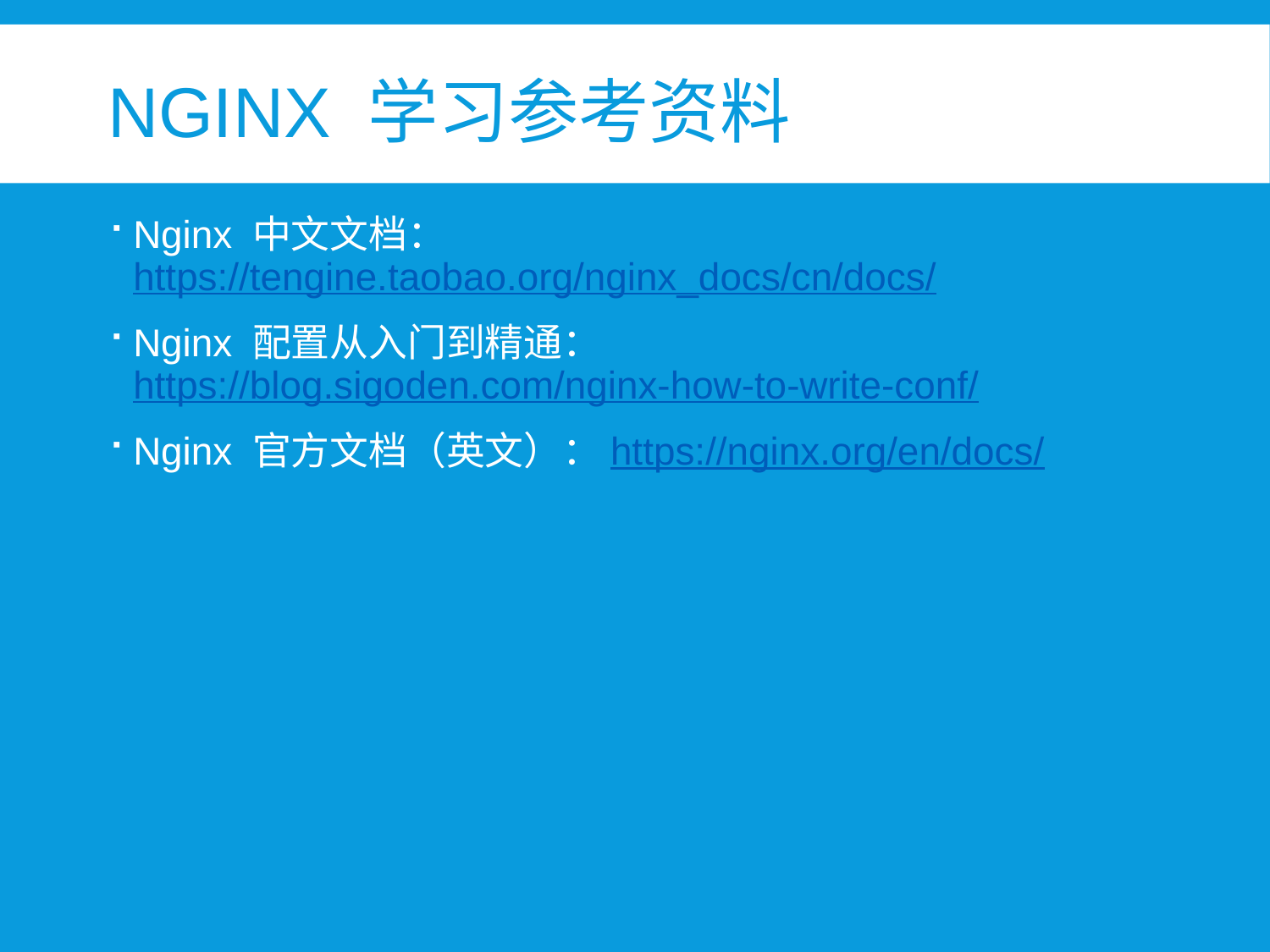

# Nginx 学习参考资料
Nginx 中文文档：https://tengine.taobao.org/nginx_docs/cn/docs/
Nginx 配置从入门到精通：https://blog.sigoden.com/nginx-how-to-write-conf/
Nginx 官方文档（英文）：https://nginx.org/en/docs/